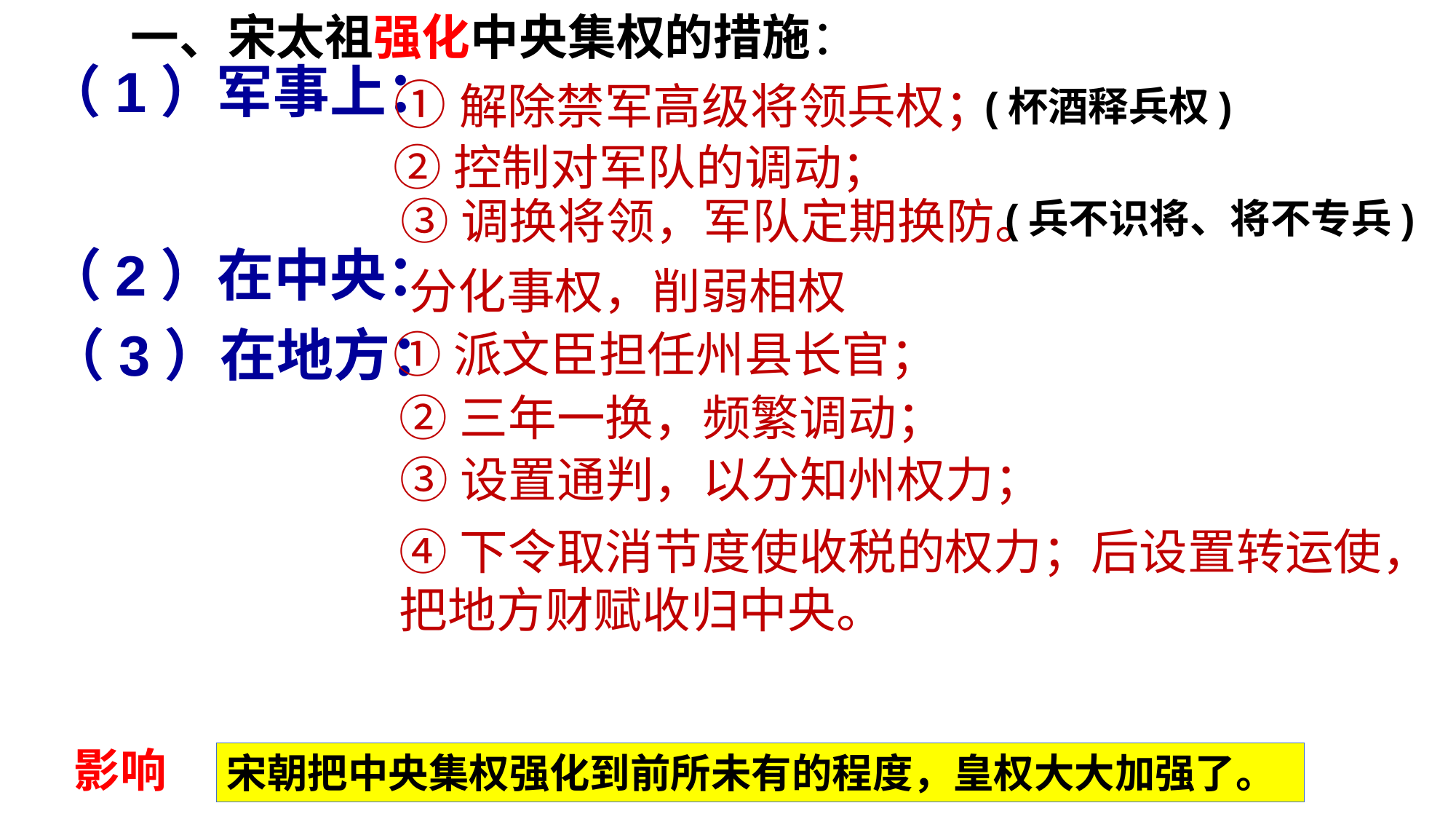

一、宋太祖强化中央集权的措施：
（1）军事上：
①解除禁军高级将领兵权；

(杯酒释兵权)
②控制对军队的调动；
③调换将领，军队定期换防。
(兵不识将、将不专兵)
（2）在中央：
分化事权，削弱相权
（3）在地方：
①派文臣担任州县长官；
②三年一换，频繁调动；
③设置通判，以分知州权力；
④下令取消节度使收税的权力；后设置转运使，把地方财赋收归中央。
影响
宋朝把中央集权强化到前所未有的程度，皇权大大加强了。